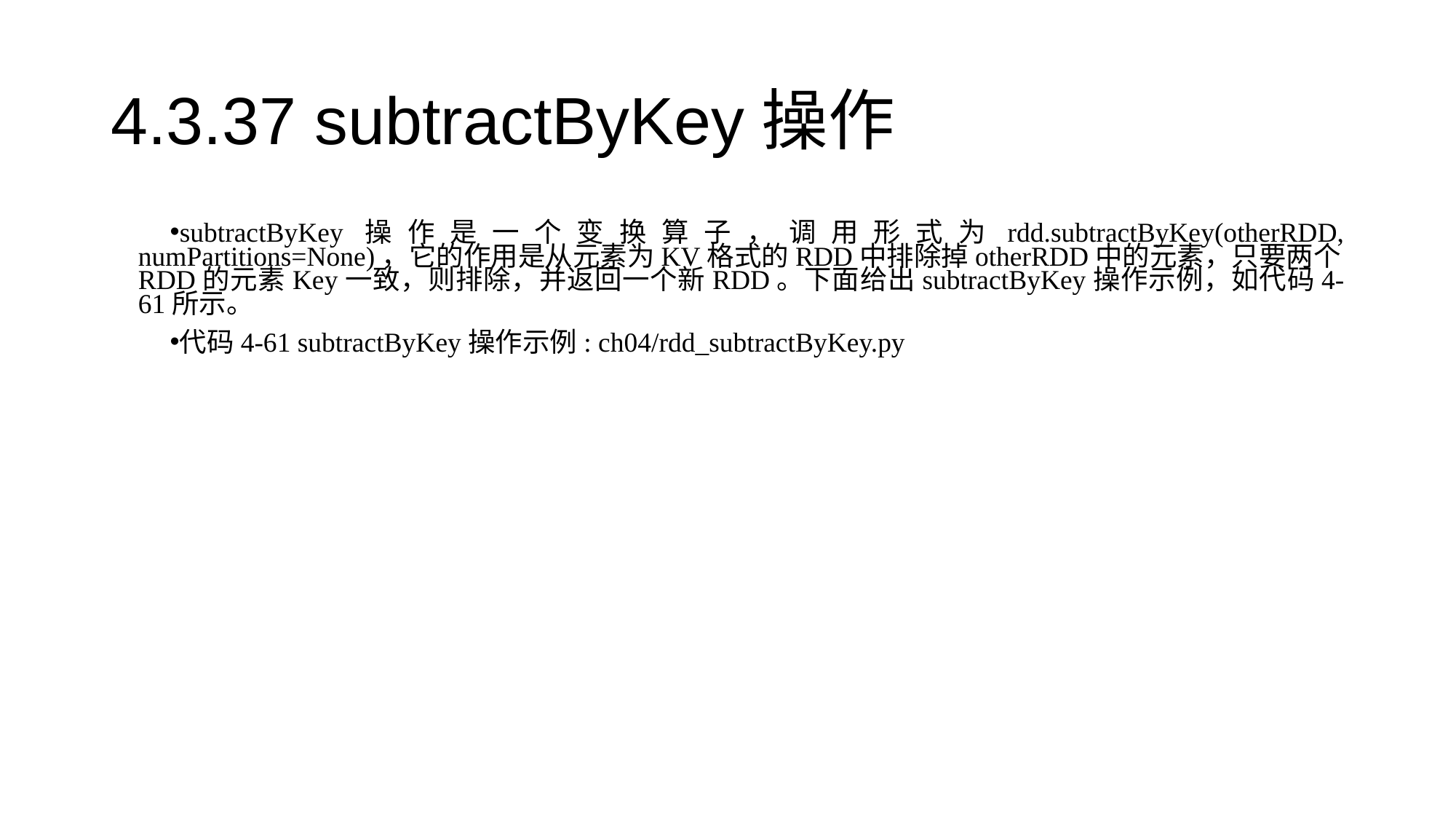

# 4.3.37 subtractByKey操作
subtractByKey操作是一个变换算子，调用形式为rdd.subtractByKey(otherRDD, numPartitions=None)，它的作用是从元素为KV格式的RDD中排除掉otherRDD中的元素，只要两个RDD的元素Key一致，则排除，并返回一个新RDD。下面给出subtractByKey操作示例，如代码4-61所示。
代码4-61 subtractByKey操作示例: ch04/rdd_subtractByKey.py